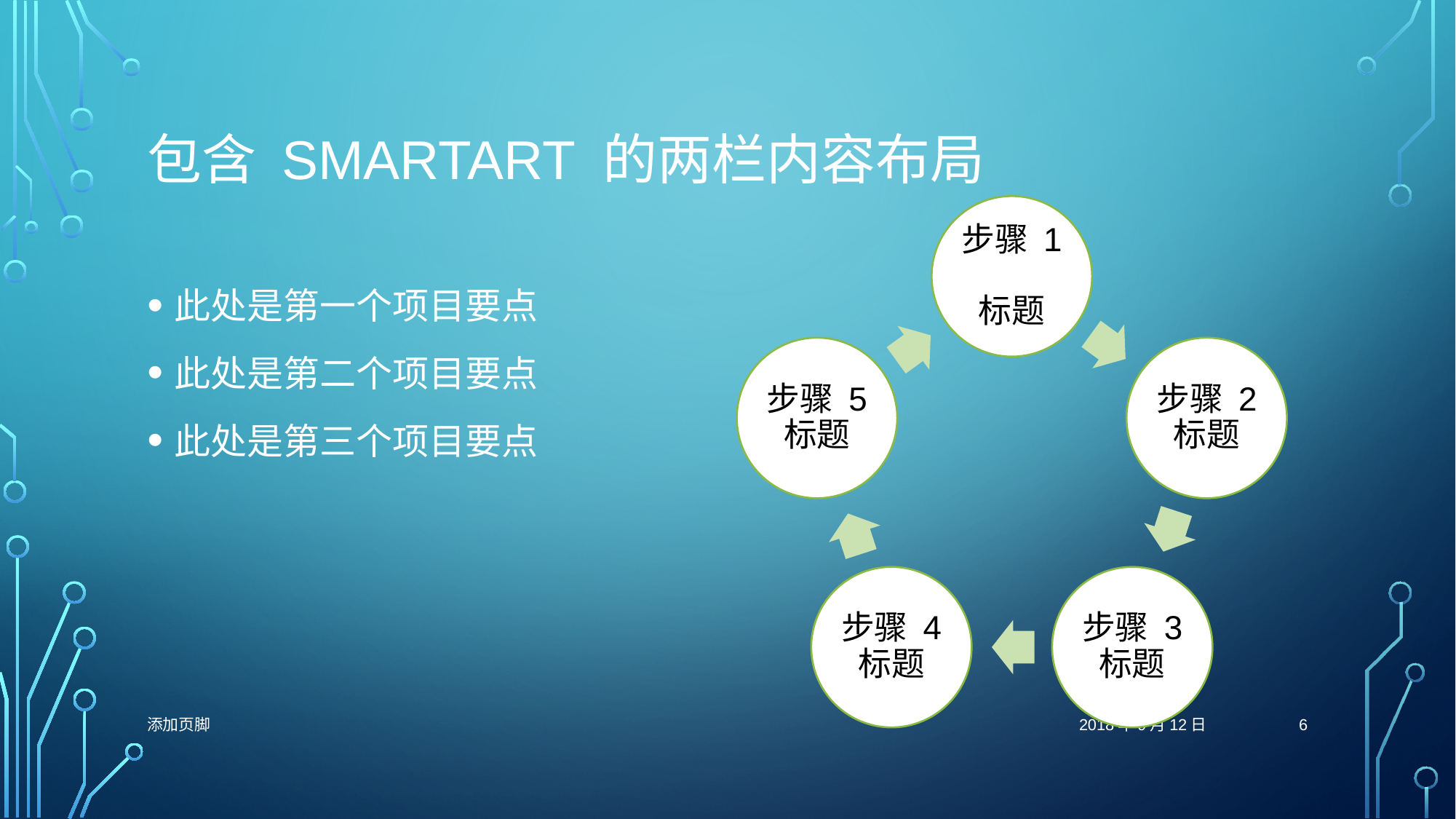

# 包含 SmartArt 的两栏内容布局
步骤 1
标题

步骤 2
标题

步骤 3
标题

步骤 4
标题

步骤 5
标题

此处是第一个项目要点
此处是第二个项目要点
此处是第三个项目要点
6
添加页脚
2018年9月12日